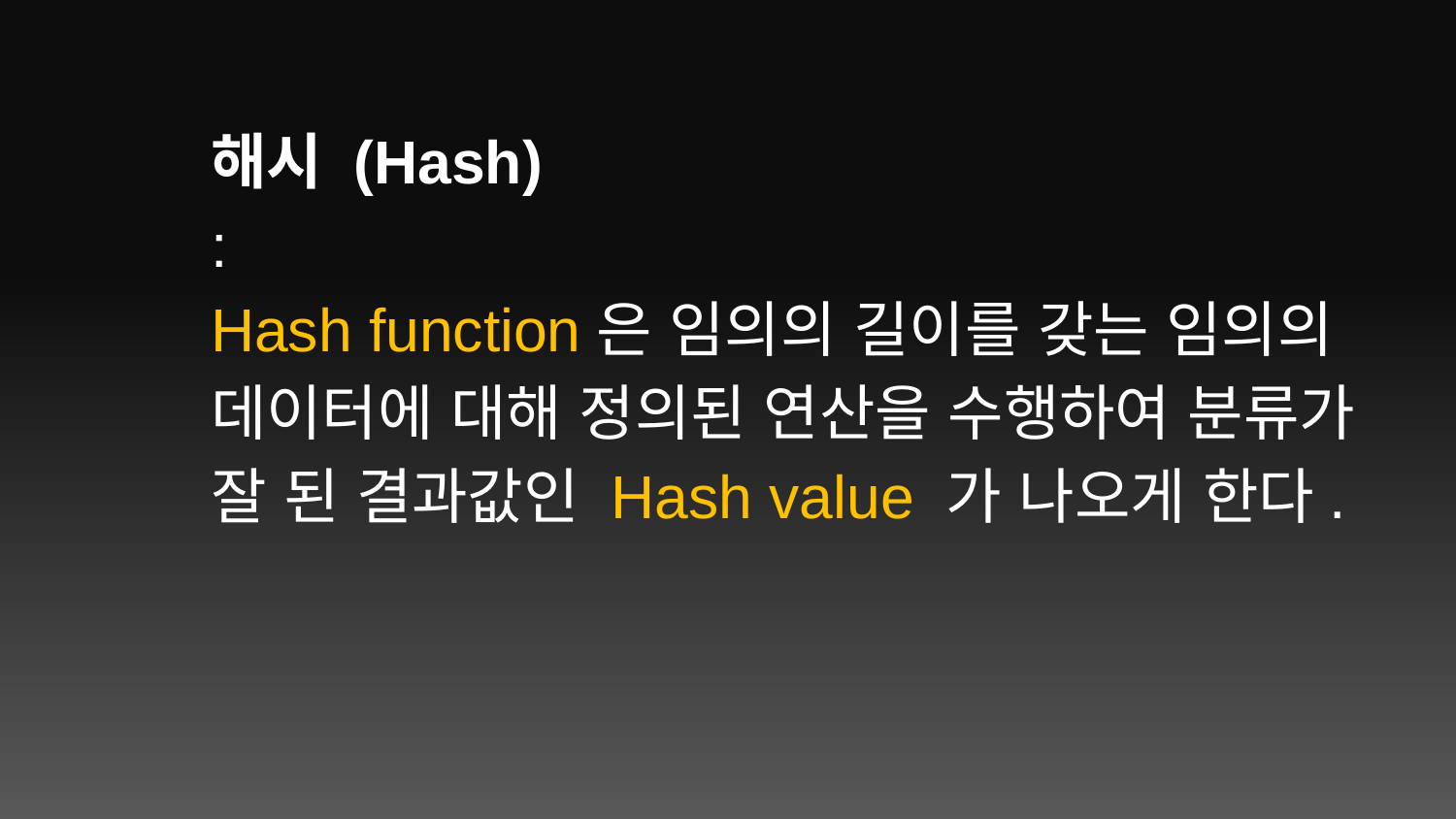

해시 (Hash)
:
Hash function은 임의의 길이를 갖는 임의의 데이터에 대해 정의된 연산을 수행하여 분류가
잘 된 결과값인 Hash value 가 나오게 한다.